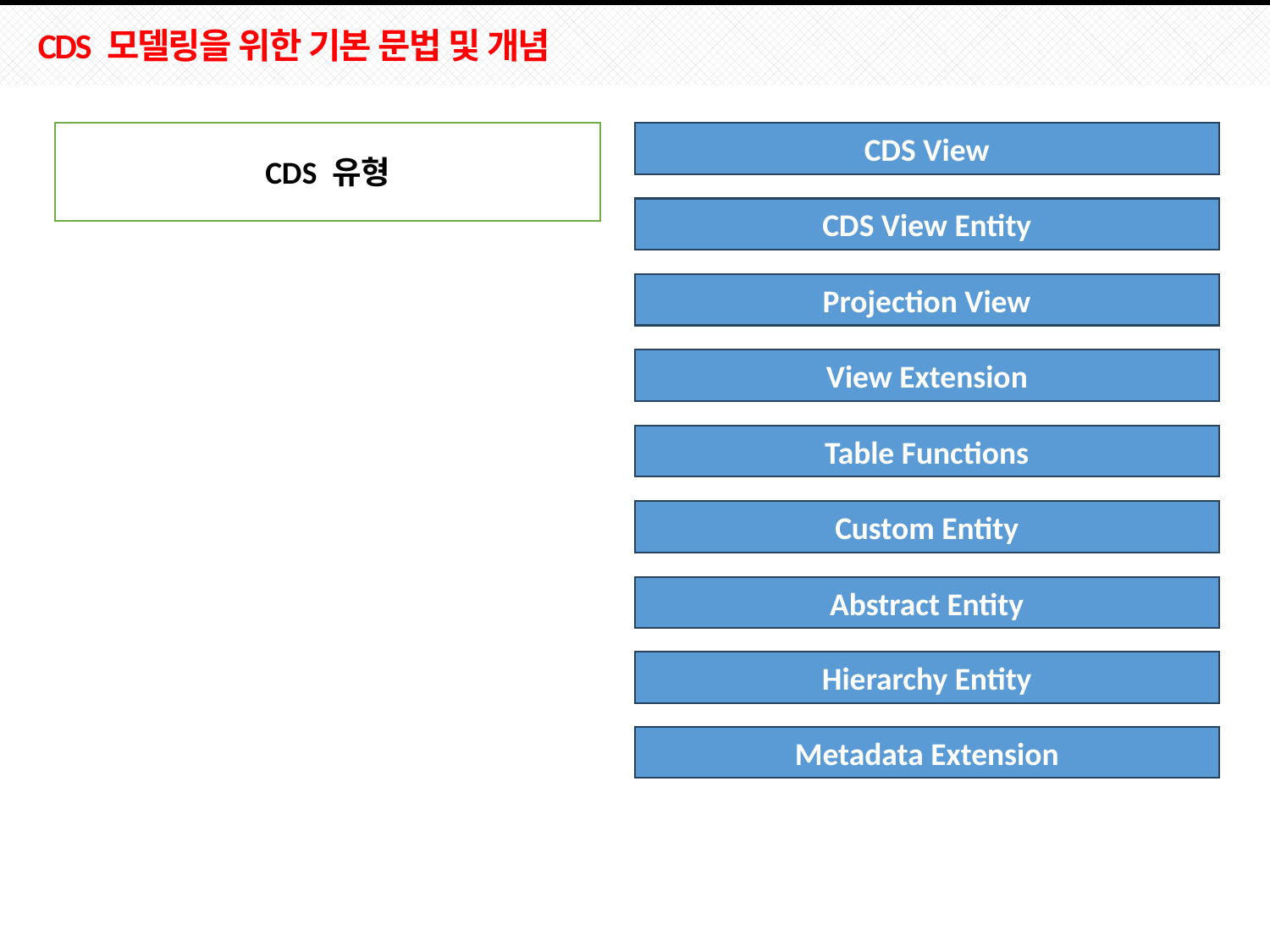

# CDS 모델링을 위한 기본 문법 및 개념
CDS 유형
CDS View
CDS View Entity
Projection View
View Extension
Table Functions
Custom Entity
Abstract Entity
Hierarchy Entity
Metadata Extension